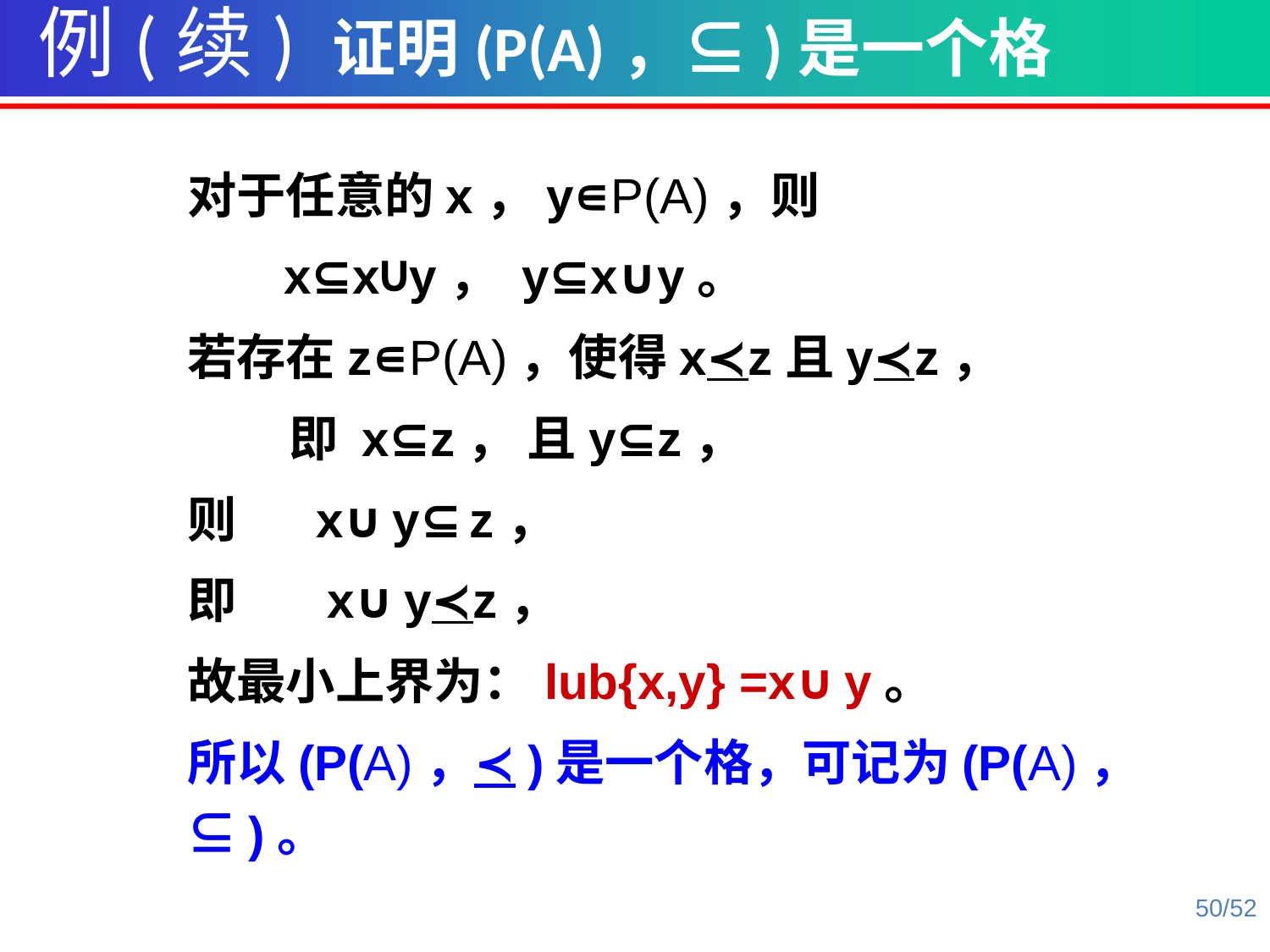

例(续) 证明(P(A)，⊆)是一个格
对于任意的x，y∊P(A)，则
       x⊆x∪y， y⊆x∪y。
若存在z∊P(A)，使得x≺z且y≺z，
        即 x⊆z， 且y⊆z，
则      x∪y⊆z，
即       x∪y≺z，
故最小上界为：lub{x,y} =x∪y。
所以(P(A)，≺)是一个格，可记为(P(A)，⊆)。
50/52